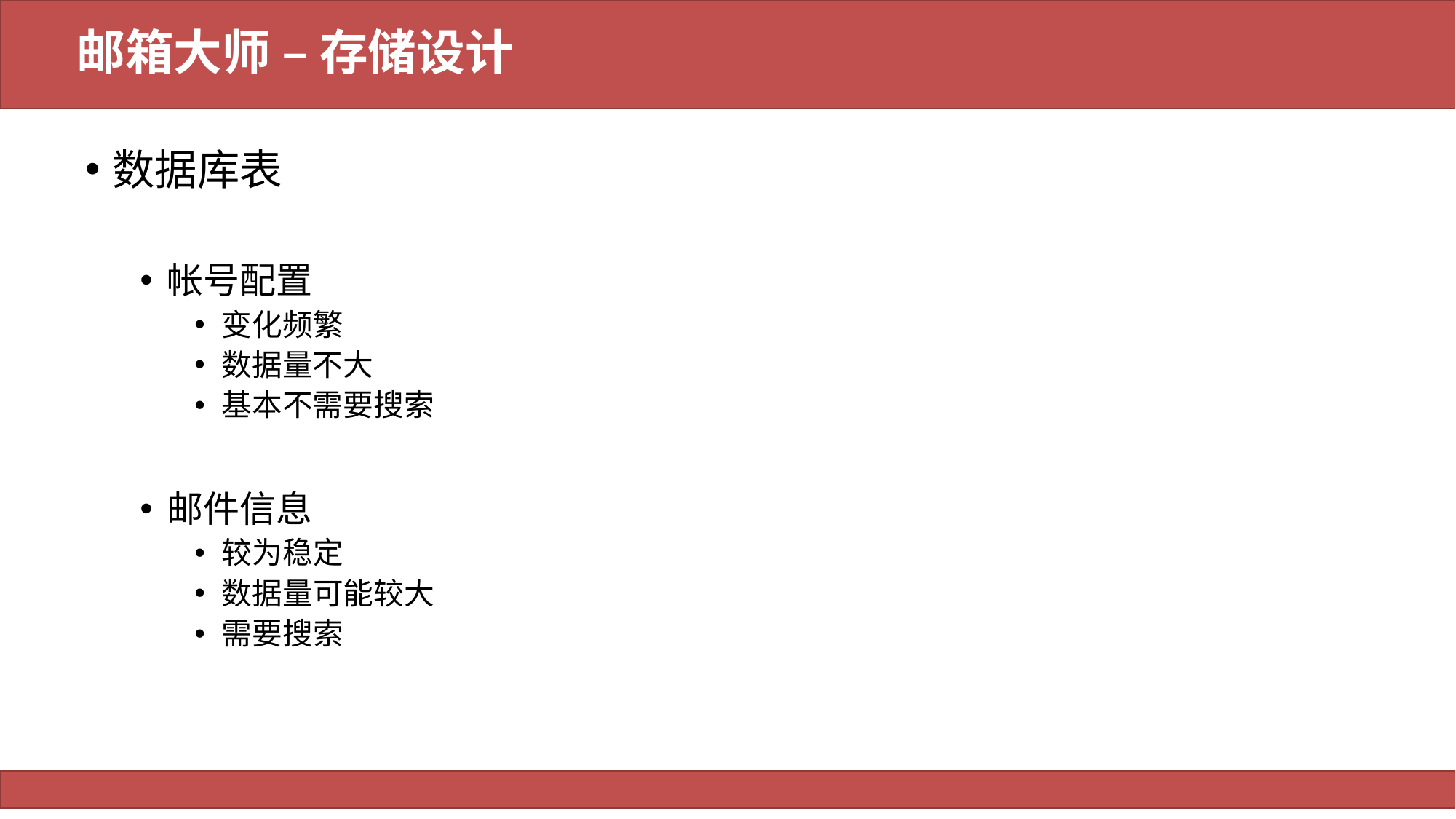

# 邮箱大师 – 存储设计
数据库表

帐号配置
变化频繁
数据量不大
基本不需要搜索

邮件信息
较为稳定
数据量可能较大
需要搜索